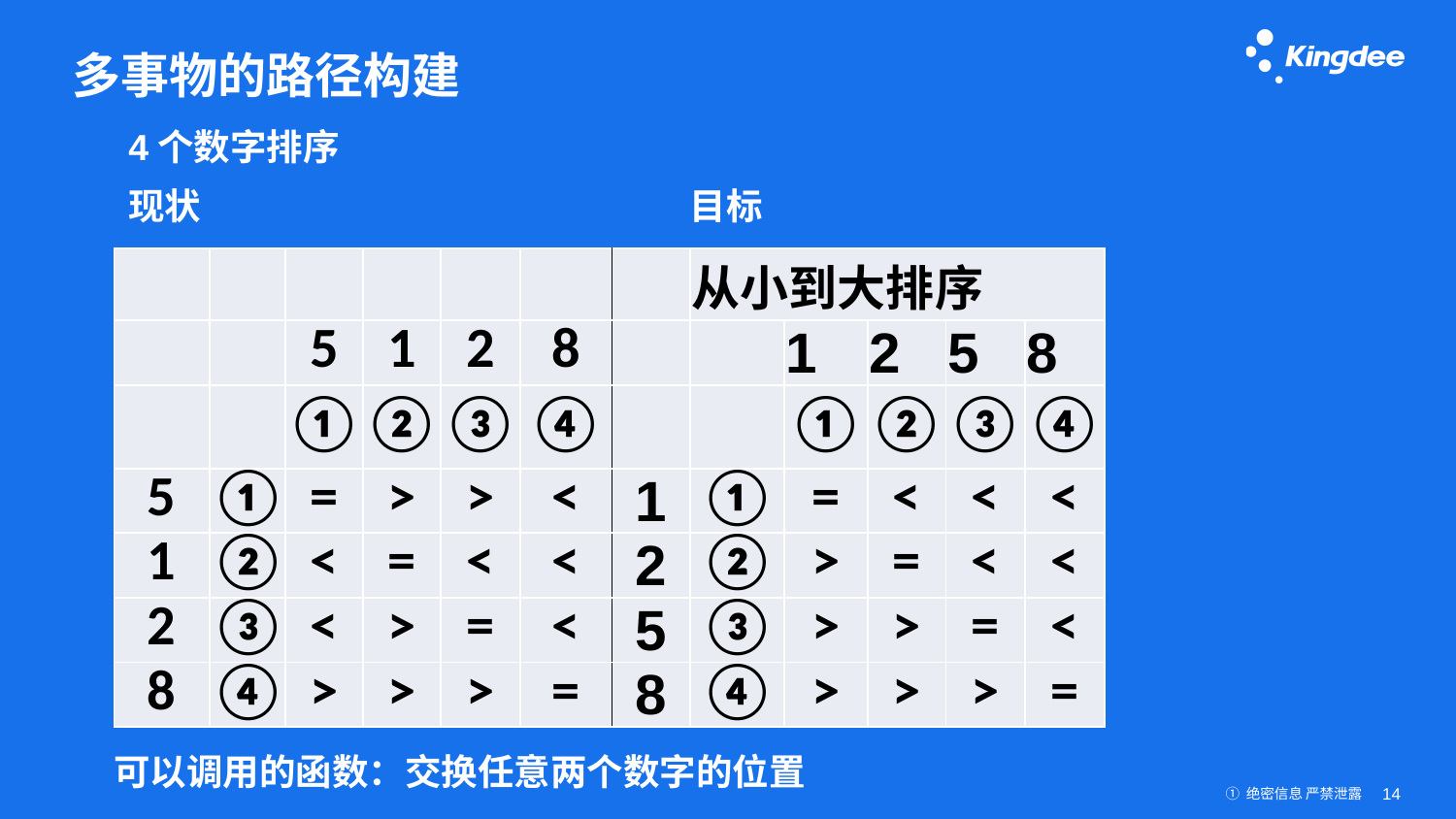

# 多事物的路径构建
4个数字排序
现状
目标
|  |  |  |  |  |  |  | 从小到大排序 |  |  |  |  |
| --- | --- | --- | --- | --- | --- | --- | --- | --- | --- | --- | --- |
|  |  | 5 | 1 | 2 | 8 |  |  | 1 | 2 | 5 | 8 |
|  |  | ① | ② | ③ | ④ |  |  | ① | ② | ③ | ④ |
| 5 | ① | = | > | > | < | 1 | ① | = | < | < | < |
| 1 | ② | < | = | < | < | 2 | ② | > | = | < | < |
| 2 | ③ | < | > | = | < | 5 | ③ | > | > | = | < |
| 8 | ④ | > | > | > | = | 8 | ④ | > | > | > | = |
可以调用的函数：交换任意两个数字的位置